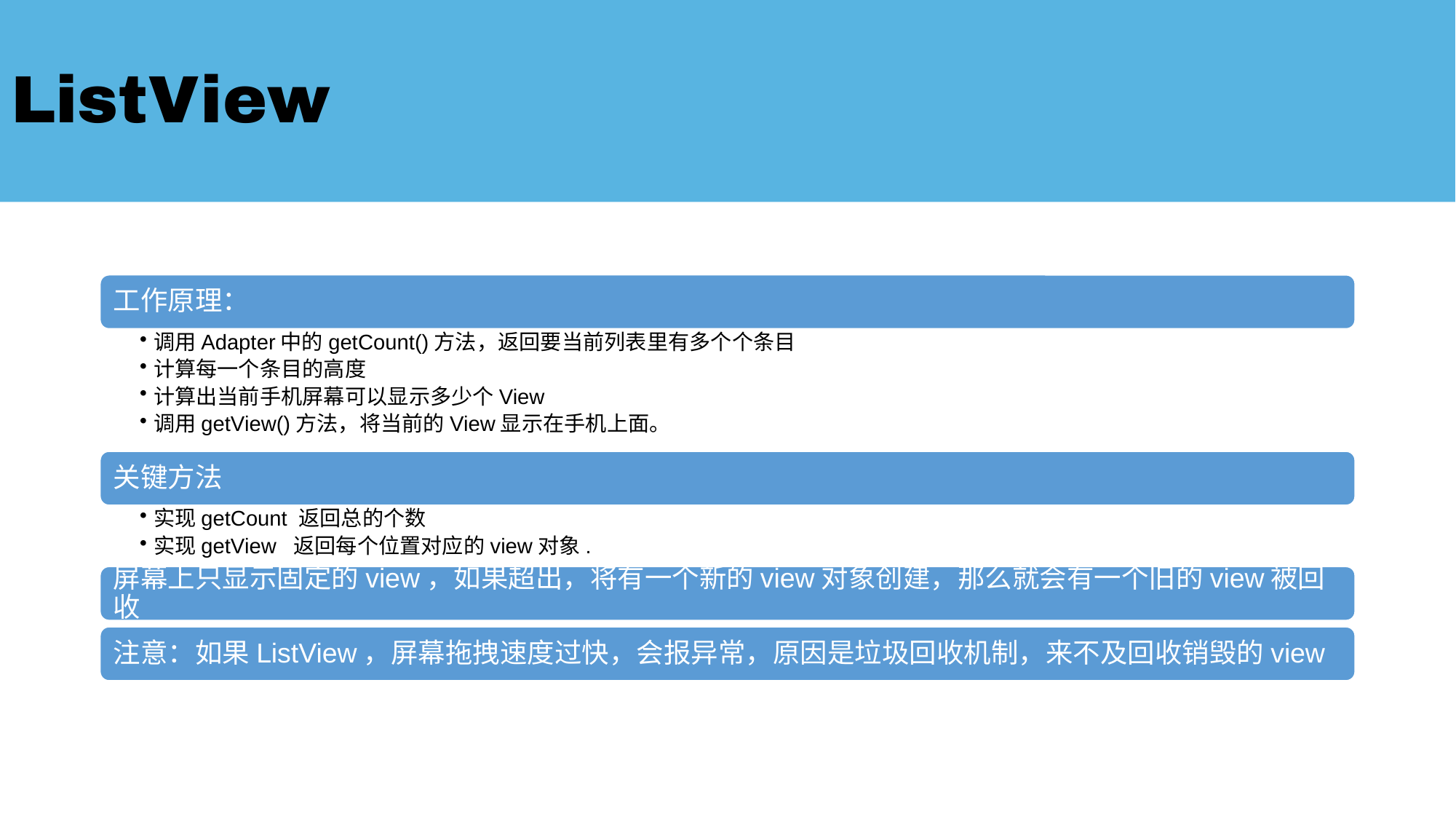

# ListView
工作原理：
调用Adapter中的getCount()方法，返回要当前列表里有多个个条目
计算每一个条目的高度
计算出当前手机屏幕可以显示多少个View
调用getView()方法，将当前的View显示在手机上面。
关键方法
实现getCount 返回总的个数
实现getView  返回每个位置对应的view对象.
屏幕上只显示固定的view，如果超出，将有一个新的view对象创建，那么就会有一个旧的view被回收
注意：如果ListView，屏幕拖拽速度过快，会报异常，原因是垃圾回收机制，来不及回收销毁的view